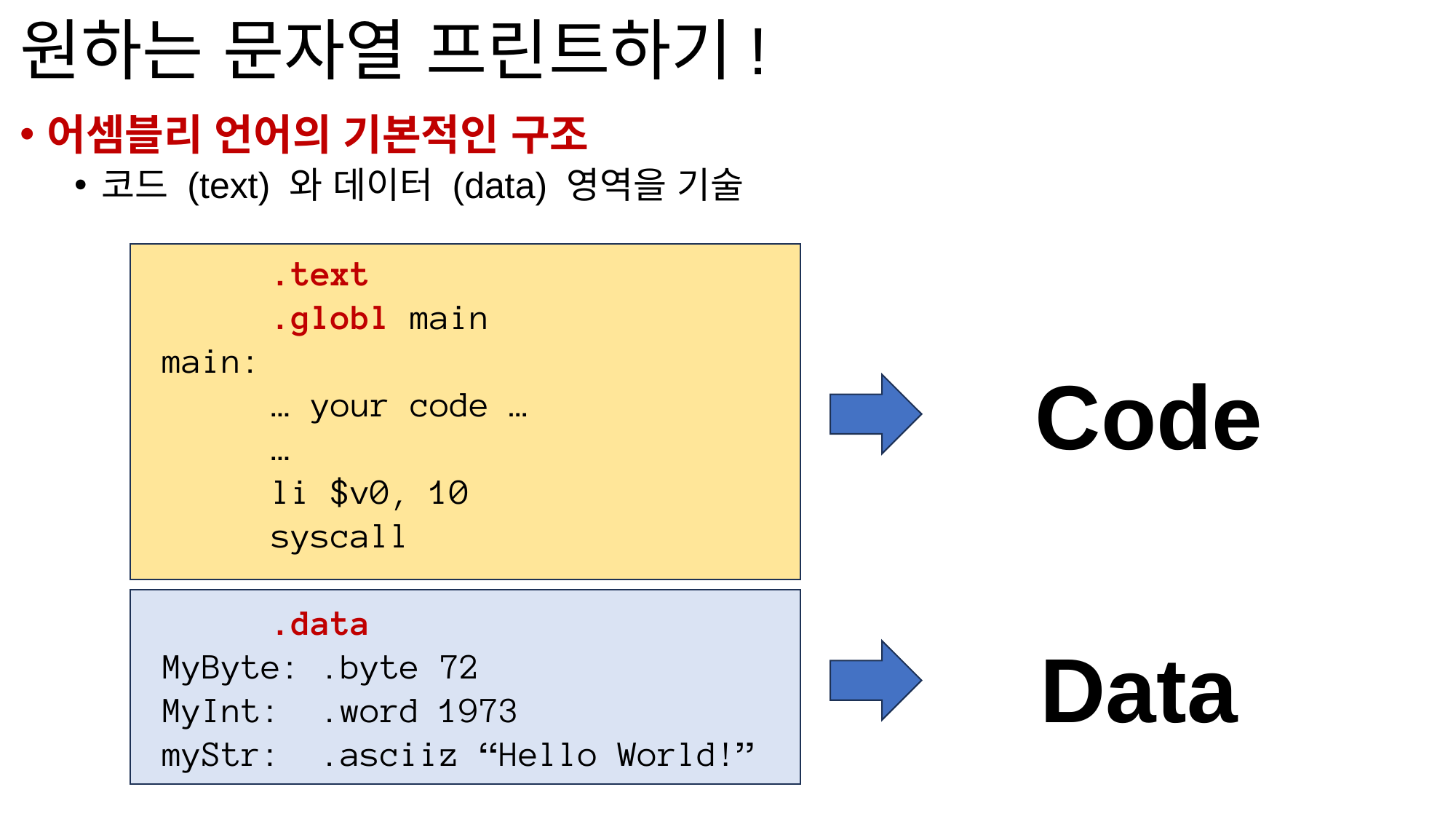

# 원하는 문자열 프린트하기!
어셈블리 언어의 기본적인 구조
코드 (text) 와 데이터 (data) 영역을 기술

	.text
	.globl main
main:
	… your code …
	…
	li $v0, 10
	syscall

	.data
MyByte: .byte 72
MyInt:  .word 1973
myStr:  .asciiz “Hello World!”
Code

Data